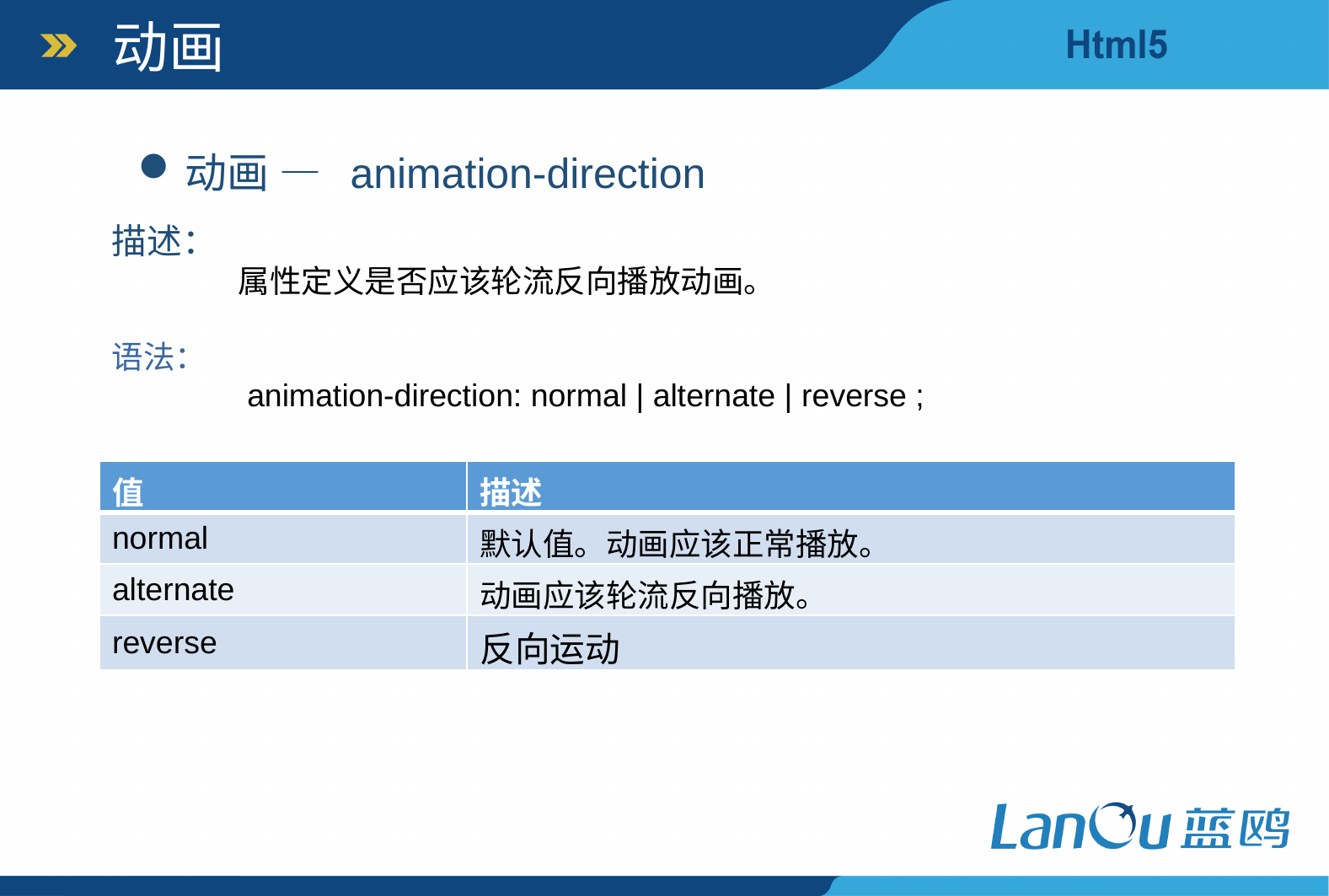

动画
动画 —  animation-direction

描述：
	属性定义是否应该轮流反向播放动画。

语法：
	 animation-direction: normal | alternate | reverse ;
| 值 | 描述 |
| --- | --- |
| normal | 默认值。动画应该正常播放。 |
| alternate | 动画应该轮流反向播放。 |
| reverse | 反向运动 |